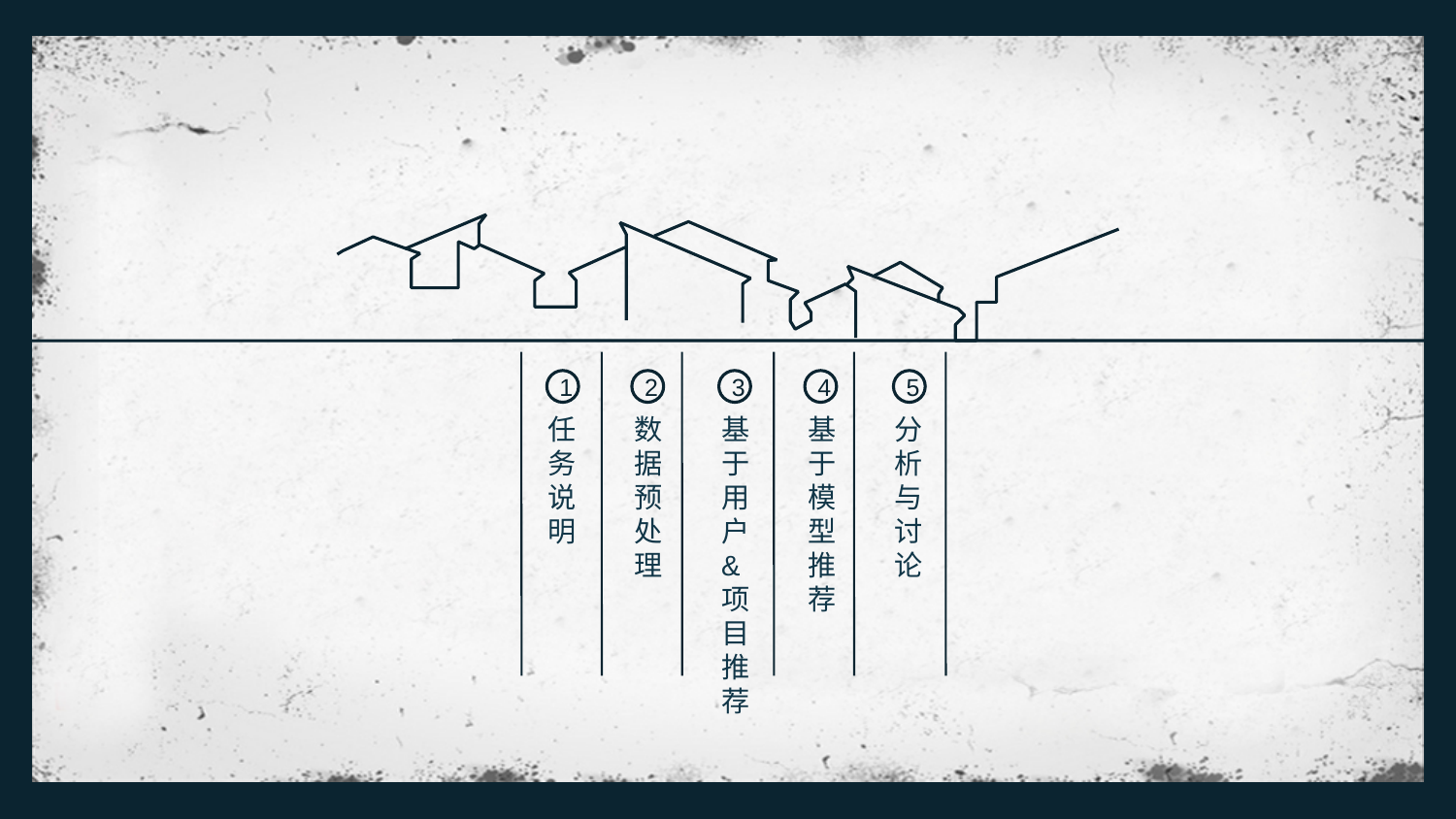

1
任务说明
2
数据预处理
3
基于用户&项目推荐
4
基于模型推荐
5
分析与讨论